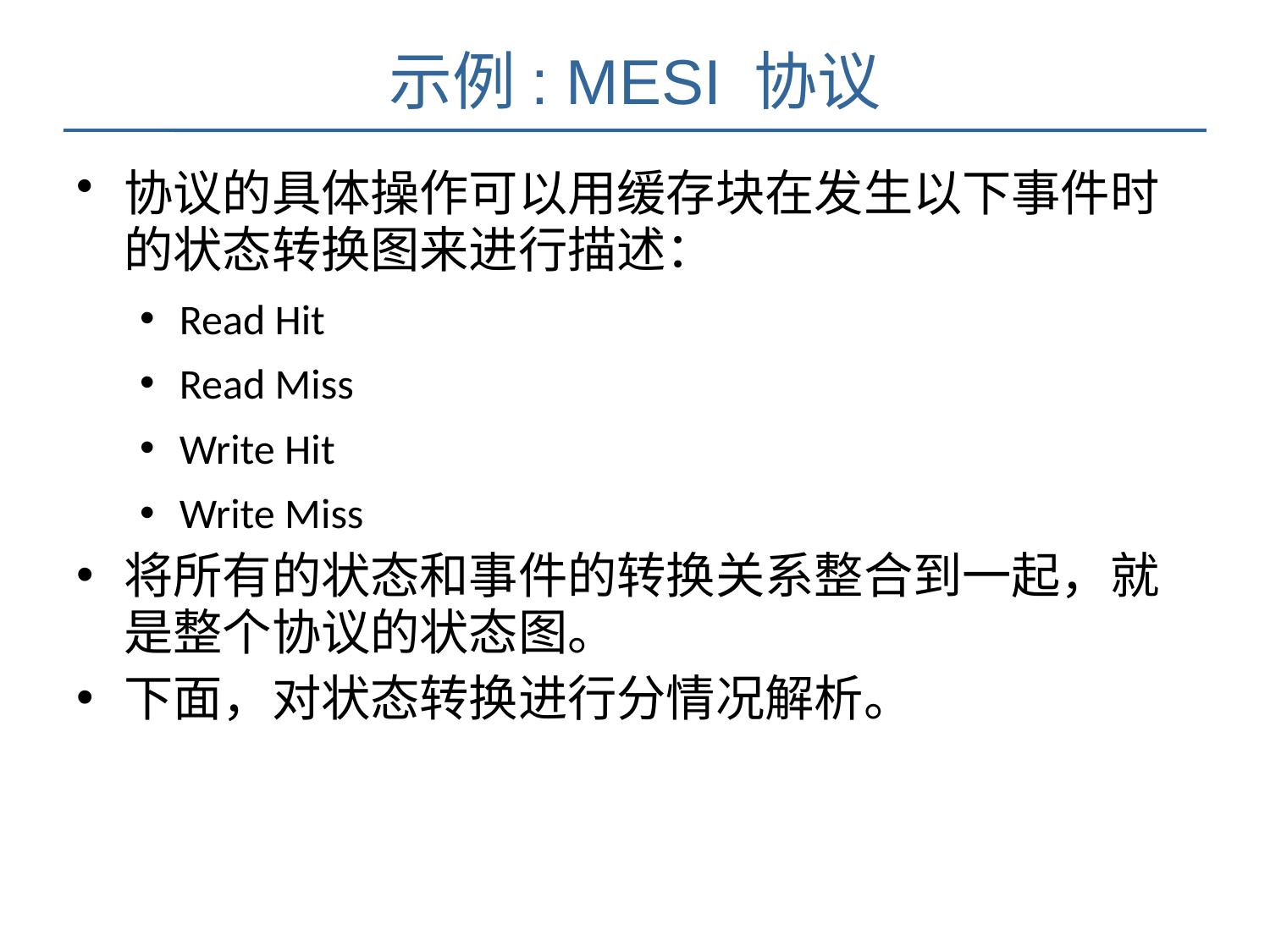

# 示例: MESI 协议
协议的具体操作可以用缓存块在发生以下事件时的状态转换图来进行描述：
Read Hit
Read Miss
Write Hit
Write Miss
将所有的状态和事件的转换关系整合到一起，就是整个协议的状态图。
下面，对状态转换进行分情况解析。